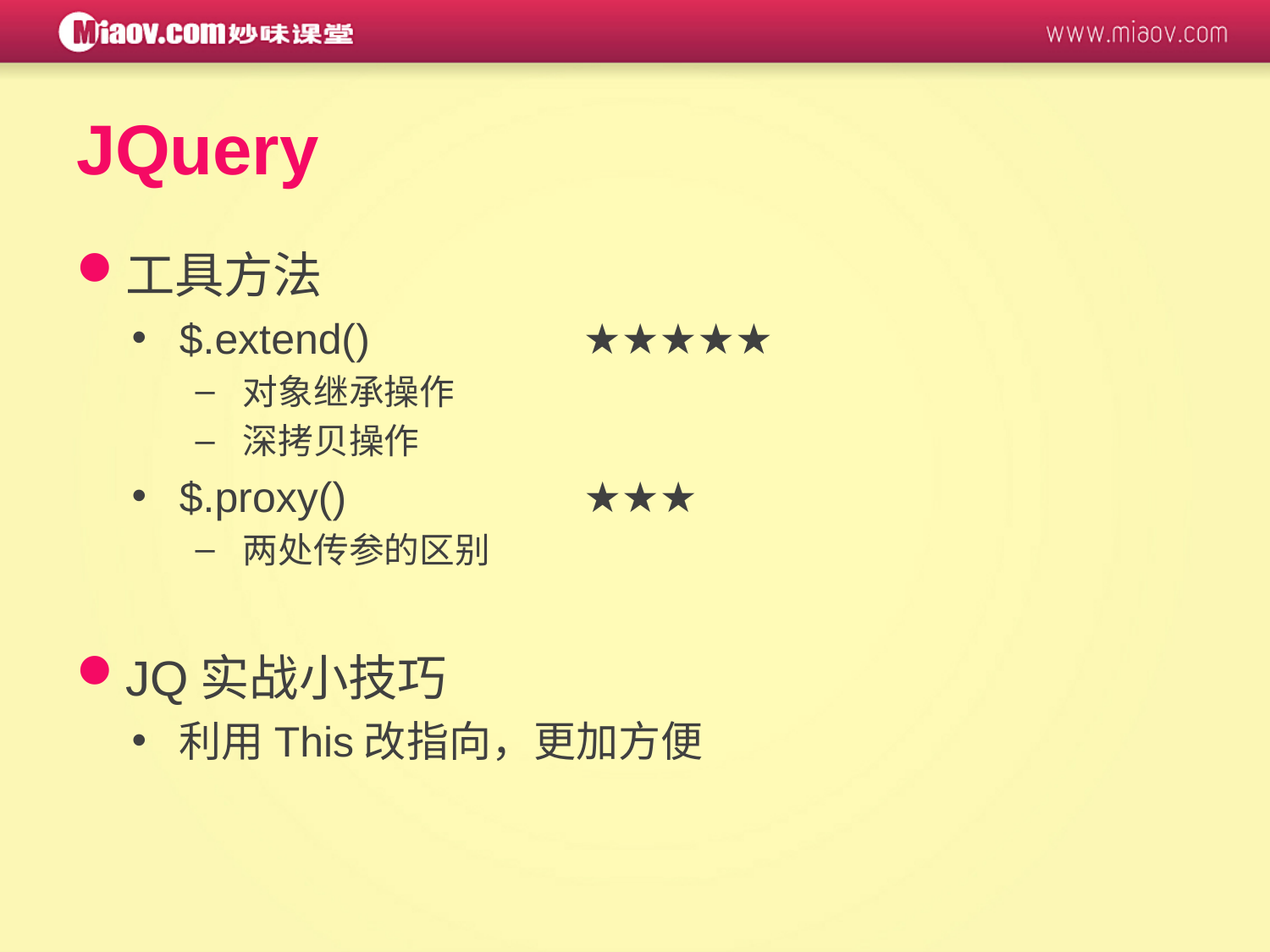

# JQuery
工具方法
$.extend()                  ★★★★★
对象继承操作
深拷贝操作
$.proxy()                    ★★★
两处传参的区别

JQ实战小技巧
利用This改指向，更加方便